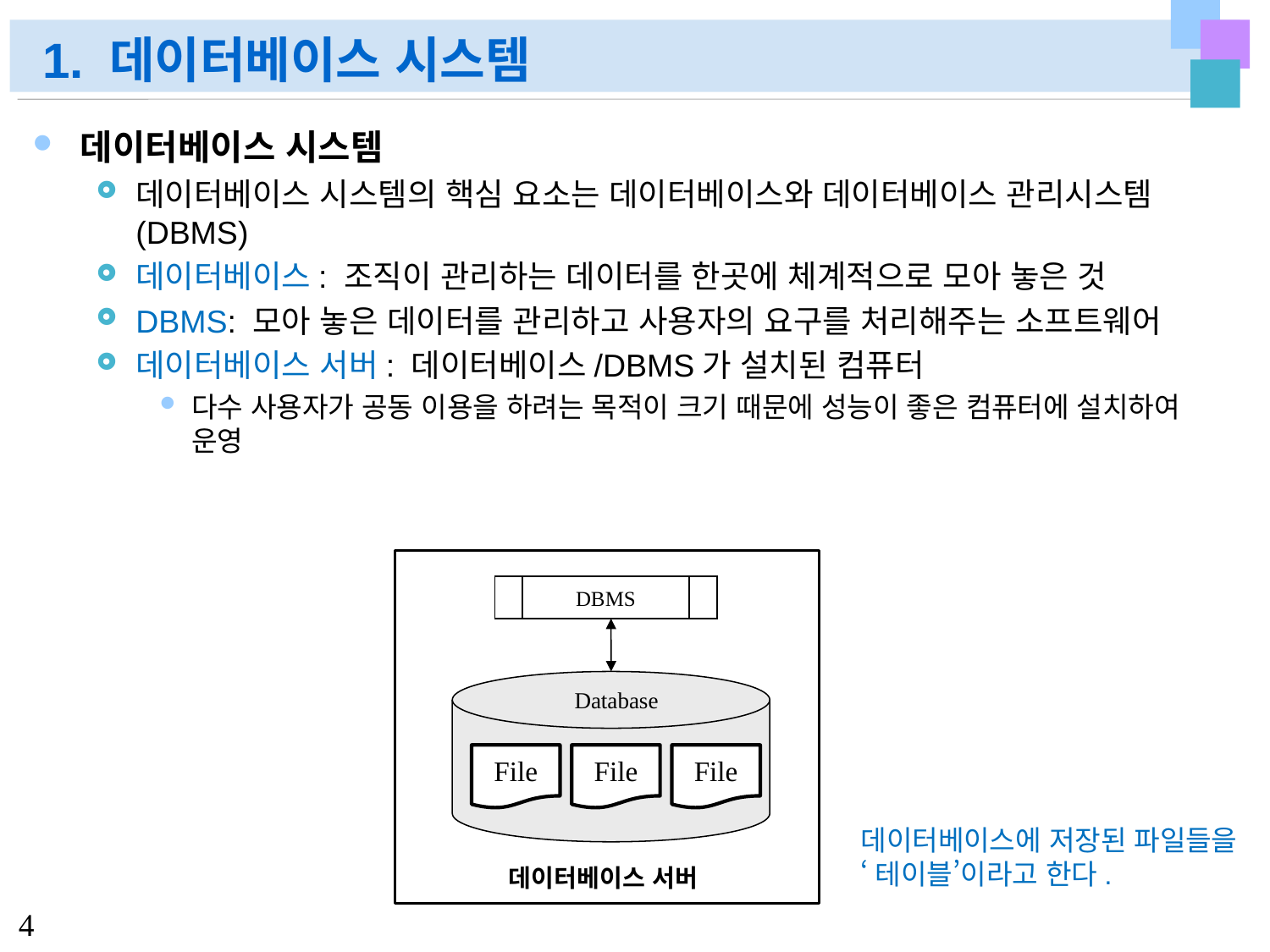

# 1. 데이터베이스 시스템
데이터베이스 시스템
데이터베이스 시스템의 핵심 요소는 데이터베이스와 데이터베이스 관리시스템(DBMS)
데이터베이스: 조직이 관리하는 데이터를 한곳에 체계적으로 모아 놓은 것
DBMS: 모아 놓은 데이터를 관리하고 사용자의 요구를 처리해주는 소프트웨어
데이터베이스 서버: 데이터베이스/DBMS가 설치된 컴퓨터
다수 사용자가 공동 이용을 하려는 목적이 크기 때문에 성능이 좋은 컴퓨터에 설치하여 운영

DBMS

Database
File
File
File
데이터베이스에 저장된 파일들을
‘테이블’이라고 한다.
데이터베이스 서버